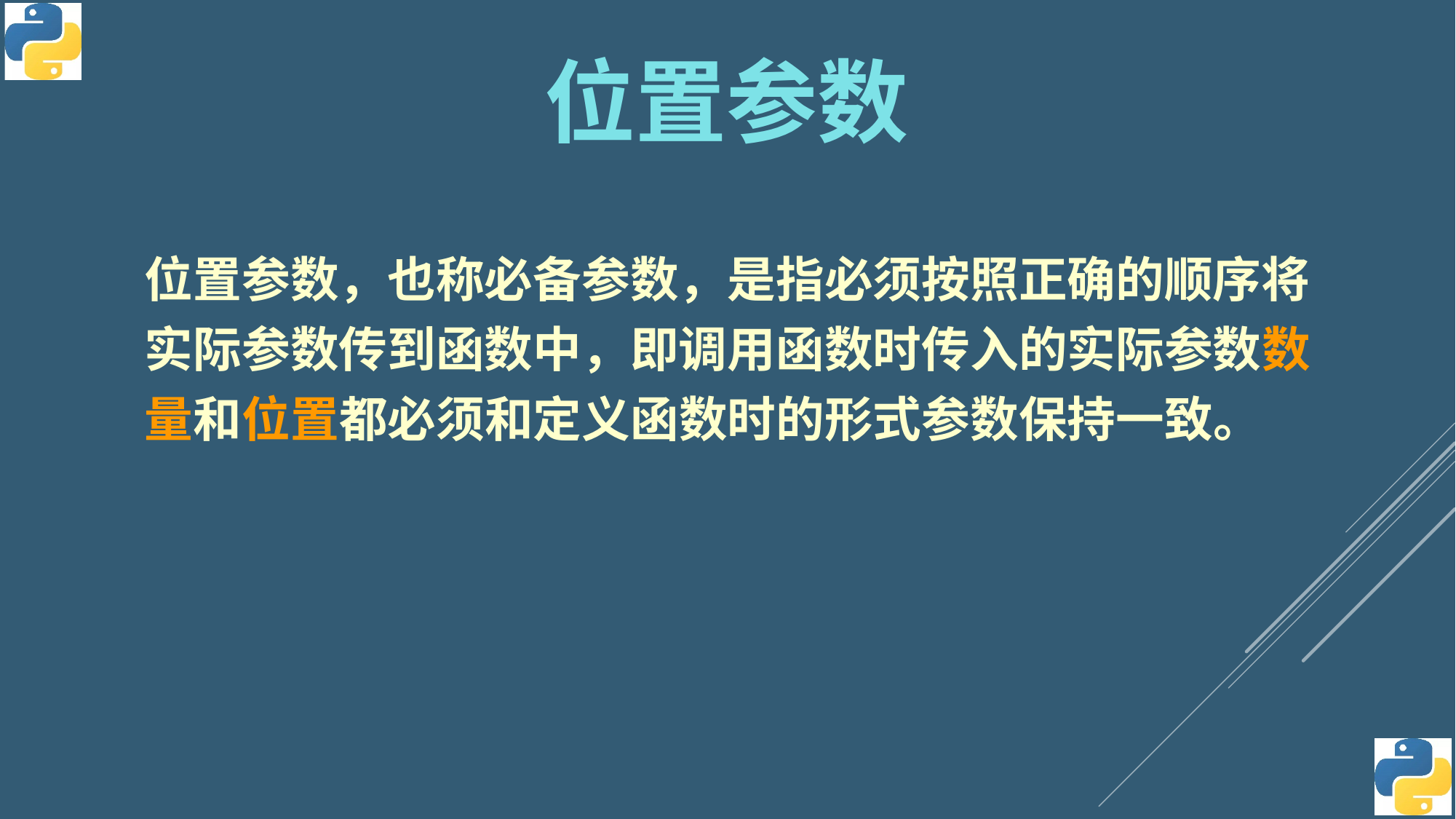

位置参数
位置参数，也称必备参数，是指必须按照正确的顺序将实际参数传到函数中，即调用函数时传入的实际参数数量和位置都必须和定义函数时的形式参数保持一致。